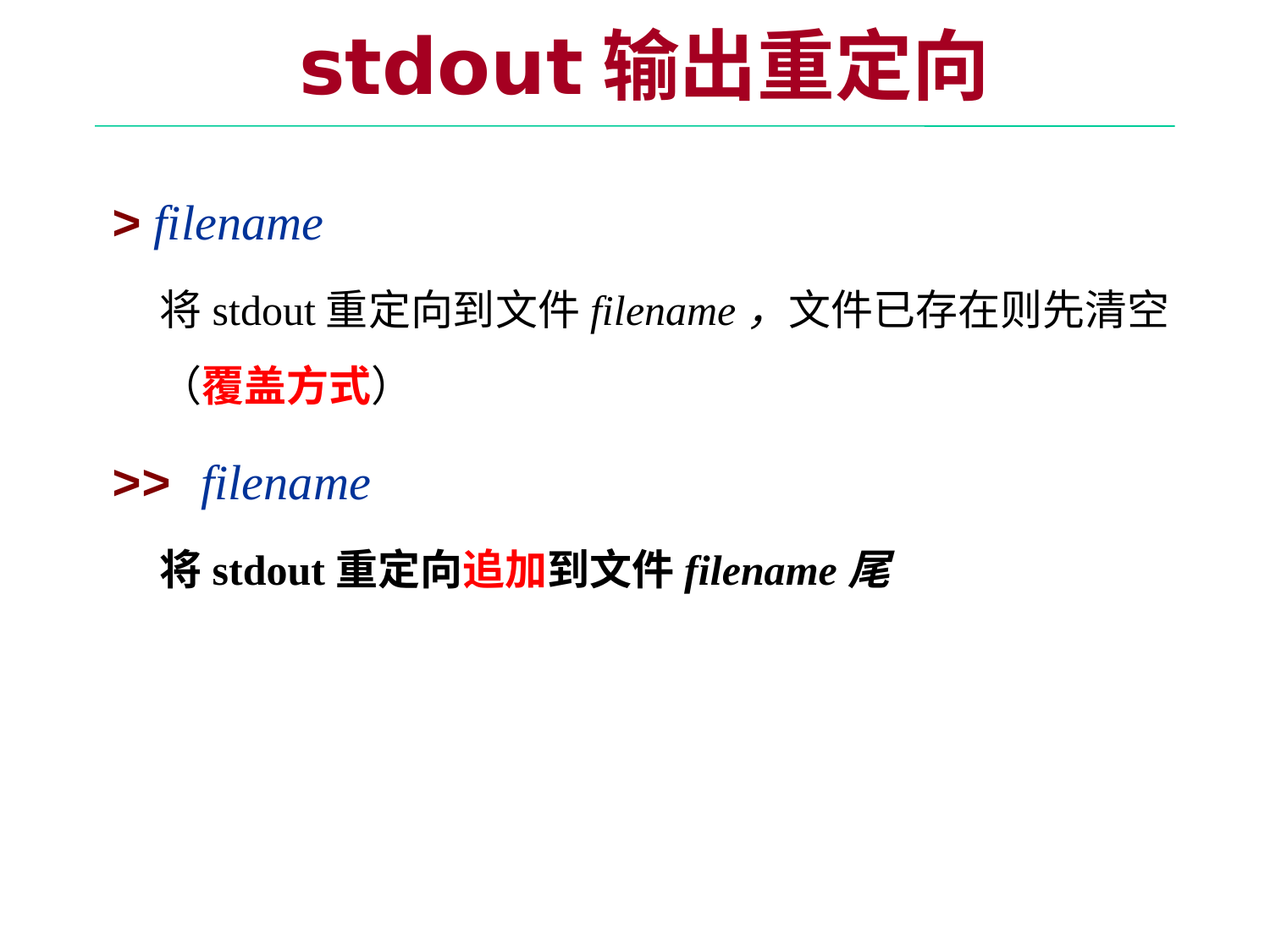

stdout输出重定向
> filename
将stdout重定向到文件filename，文件已存在则先清空（覆盖方式）
>> filename
将stdout重定向追加到文件filename尾